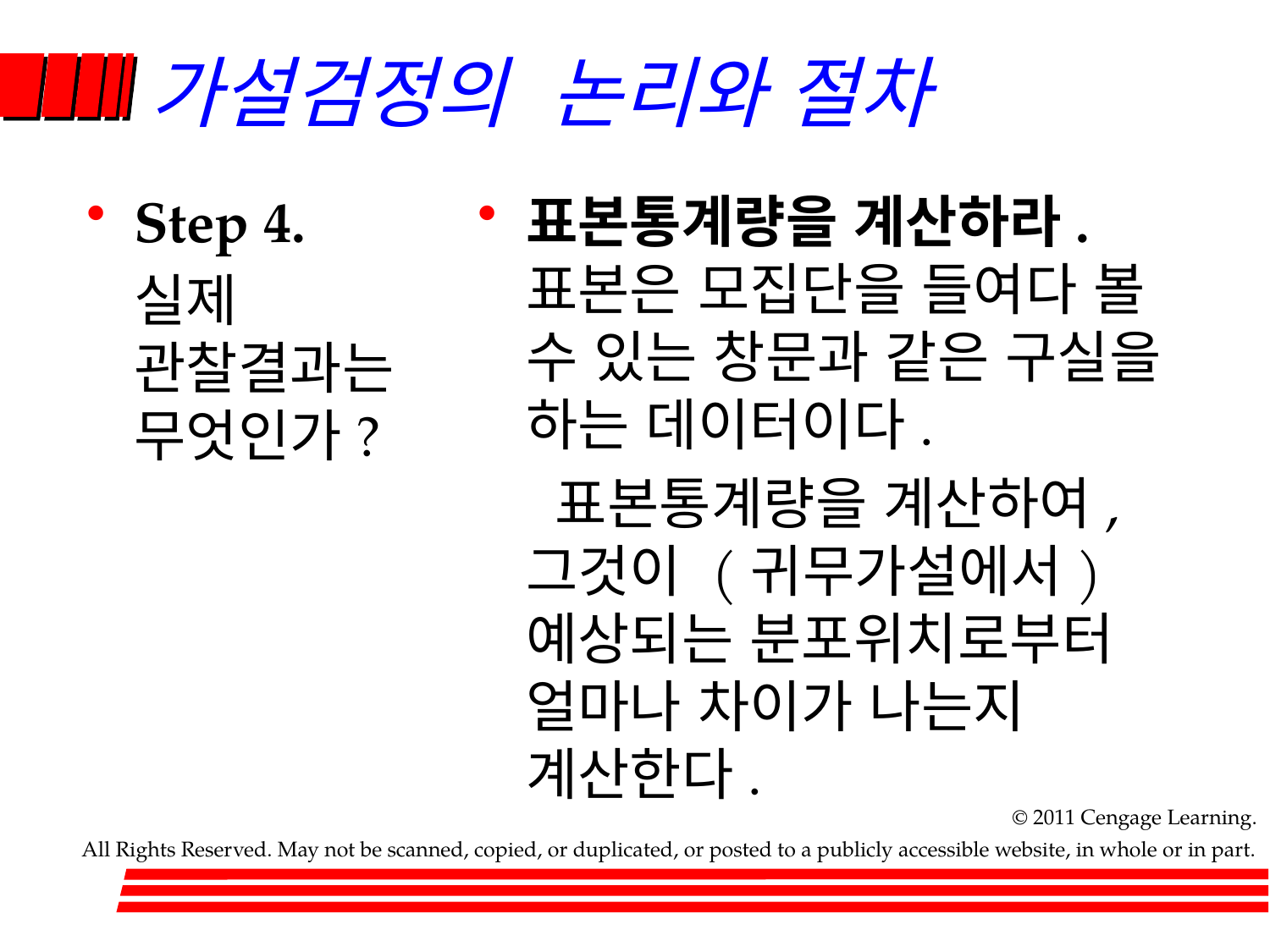

# 가설검정의  논리와 절차
Step 4.
	실제 관찰결과는 무엇인가?
표본통계량을 계산하라.  표본은 모집단을 들여다 볼 수 있는 창문과 같은 구실을 하는 데이터이다.
    표본통계량을 계산하여, 그것이 (귀무가설에서) 예상되는 분포위치로부터 얼마나 차이가 나는지 계산한다.
		           © 2011 Cengage Learning.
All Rights Reserved. May not be scanned, copied, or duplicated, or posted to a publicly accessible website, in whole or in part.